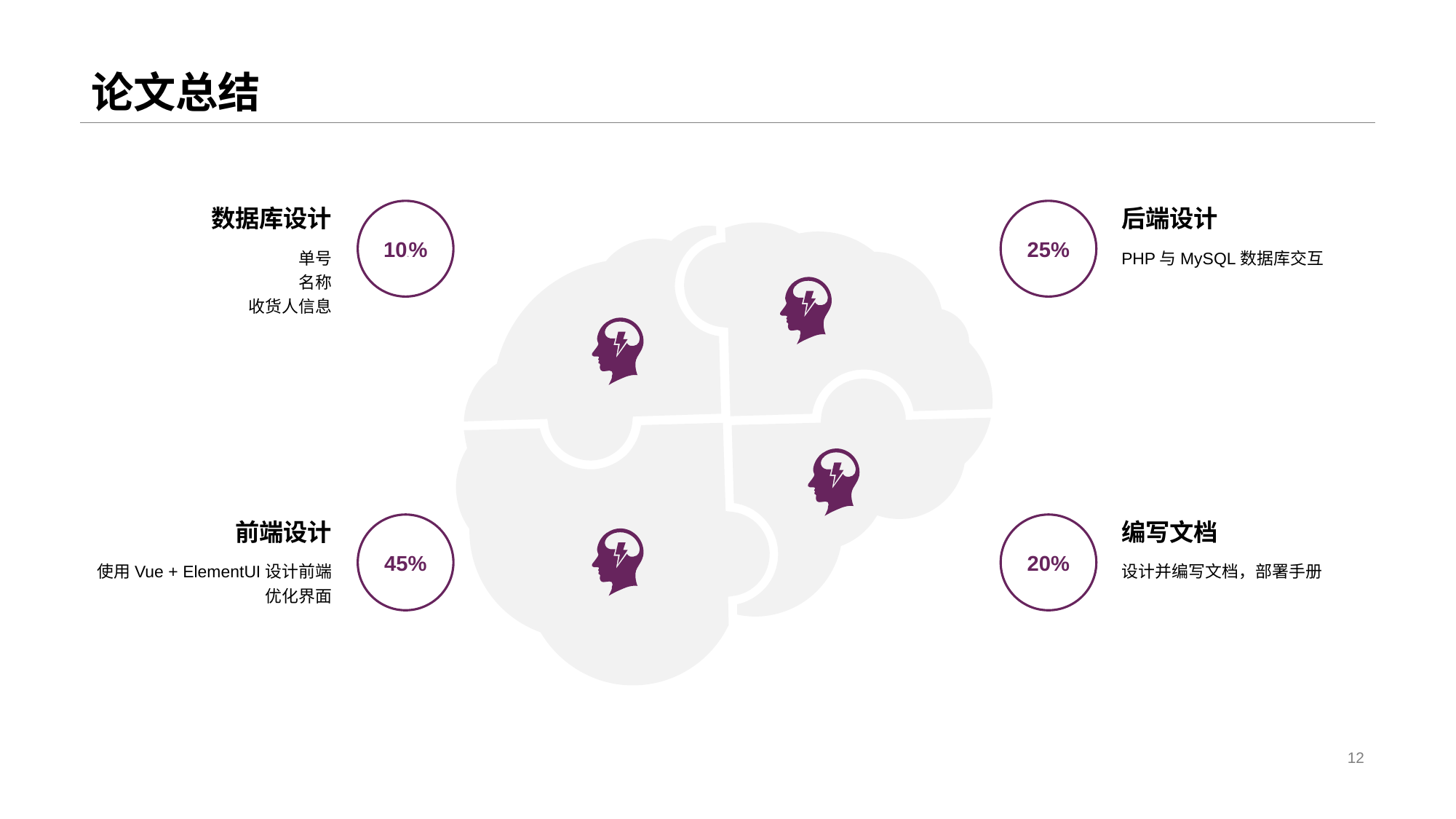

# 论文总结
数据库设计
1025%
单号
名称
收货人信息
后端设计
25%
PHP与MySQL数据库交互

前端设计
45%
使用Vue + ElementUI设计前端优化界面
编写文档
20%
设计并编写文档，部署手册

12